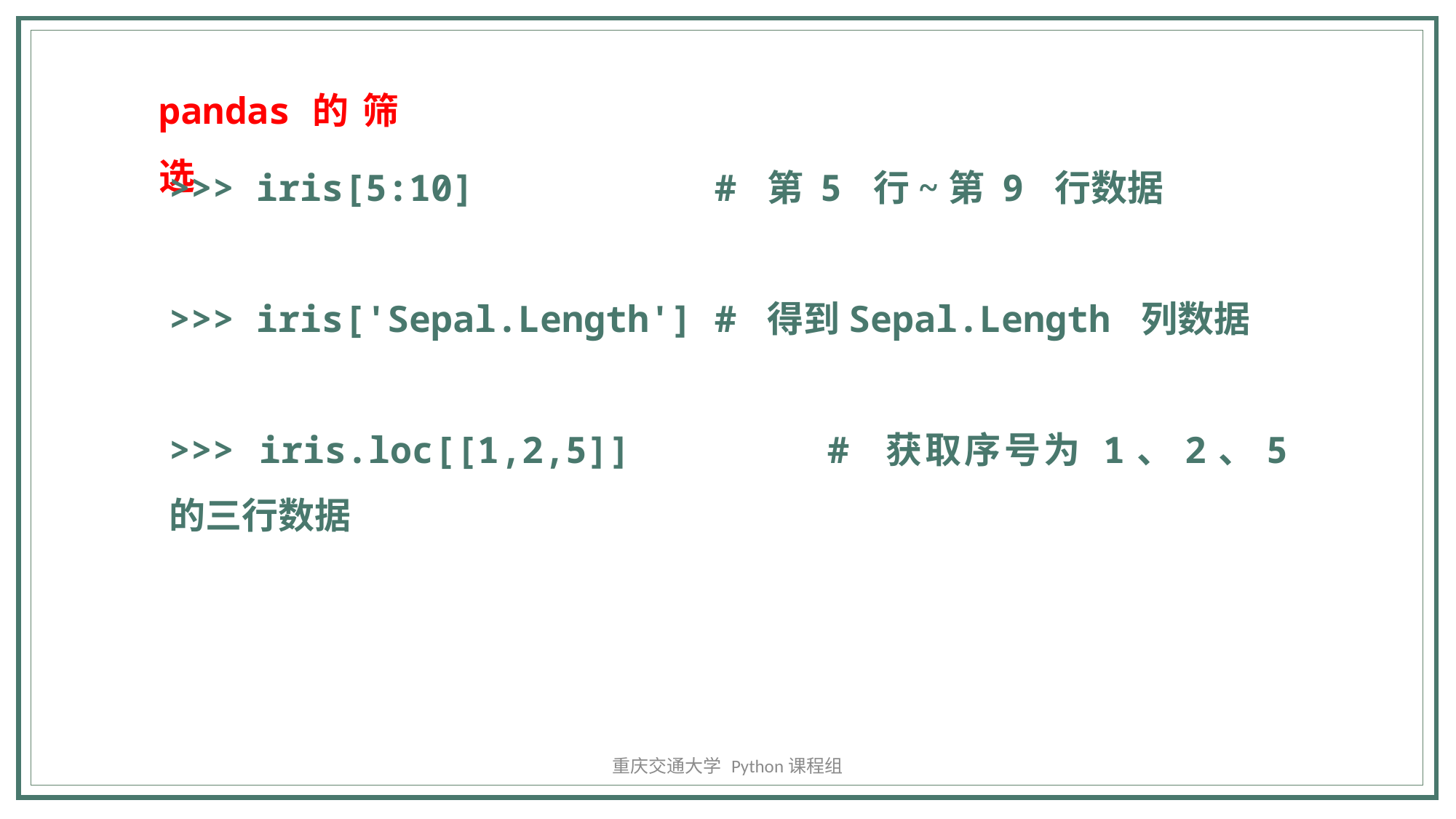

pandas的筛选
>>> iris[5:10] 		# 第 5 行~第 9 行数据

>>> iris['Sepal.Length']	# 得到Sepal.Length 列数据

>>> iris.loc[[1,2,5]]		# 获取序号为 1、2、5 的三行数据
重庆交通大学 Python课程组